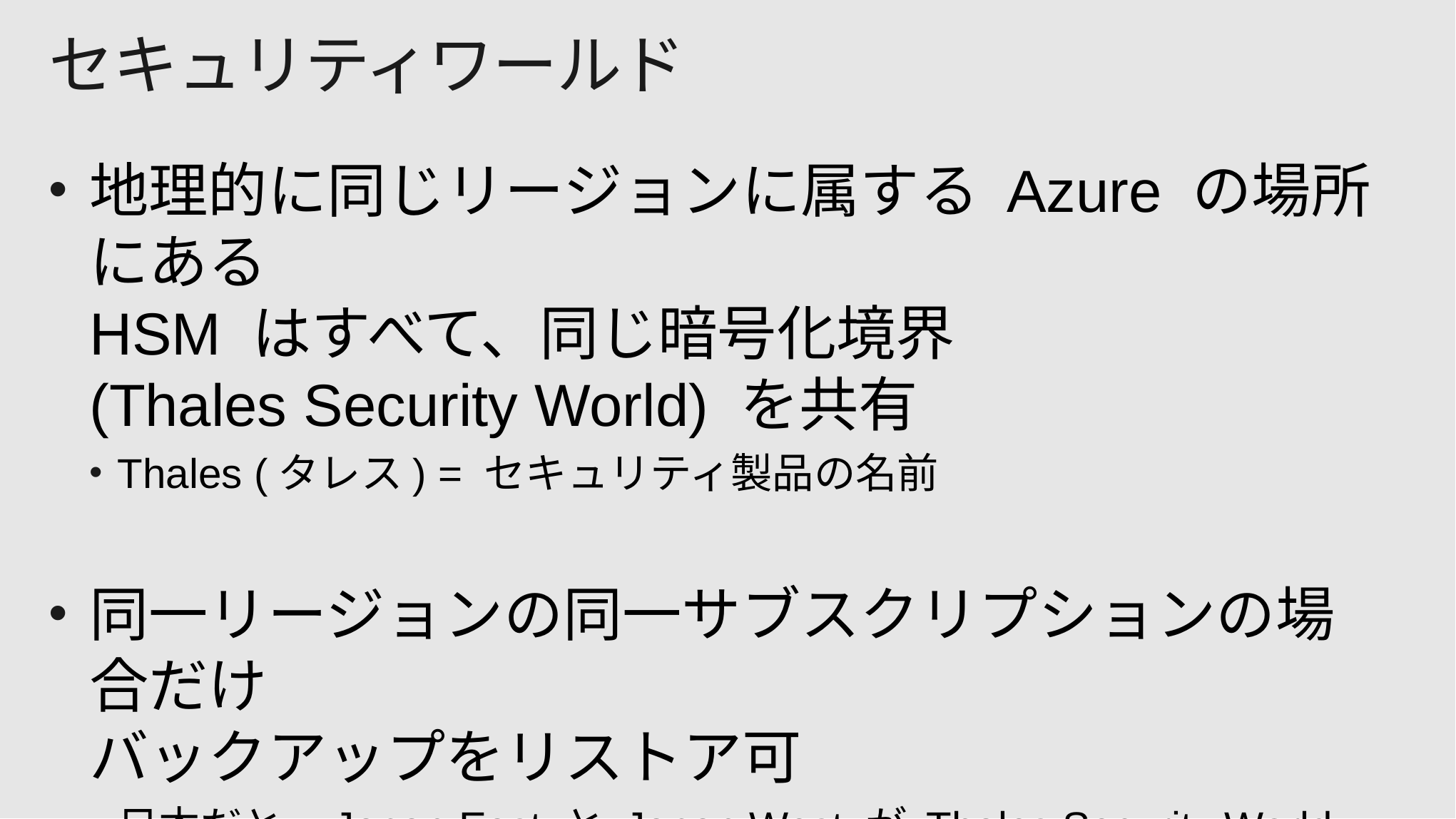

# セキュリティワールド
地理的に同じリージョンに属する Azure の場所にある
HSM はすべて、同じ暗号化境界
(Thales Security World) を共有
Thales (タレス) = セキュリティ製品の名前

同一リージョンの同一サブスクリプションの場合だけ
バックアップをリストア可
日本だと、Japan East と Japan West が Thales Security World を共有